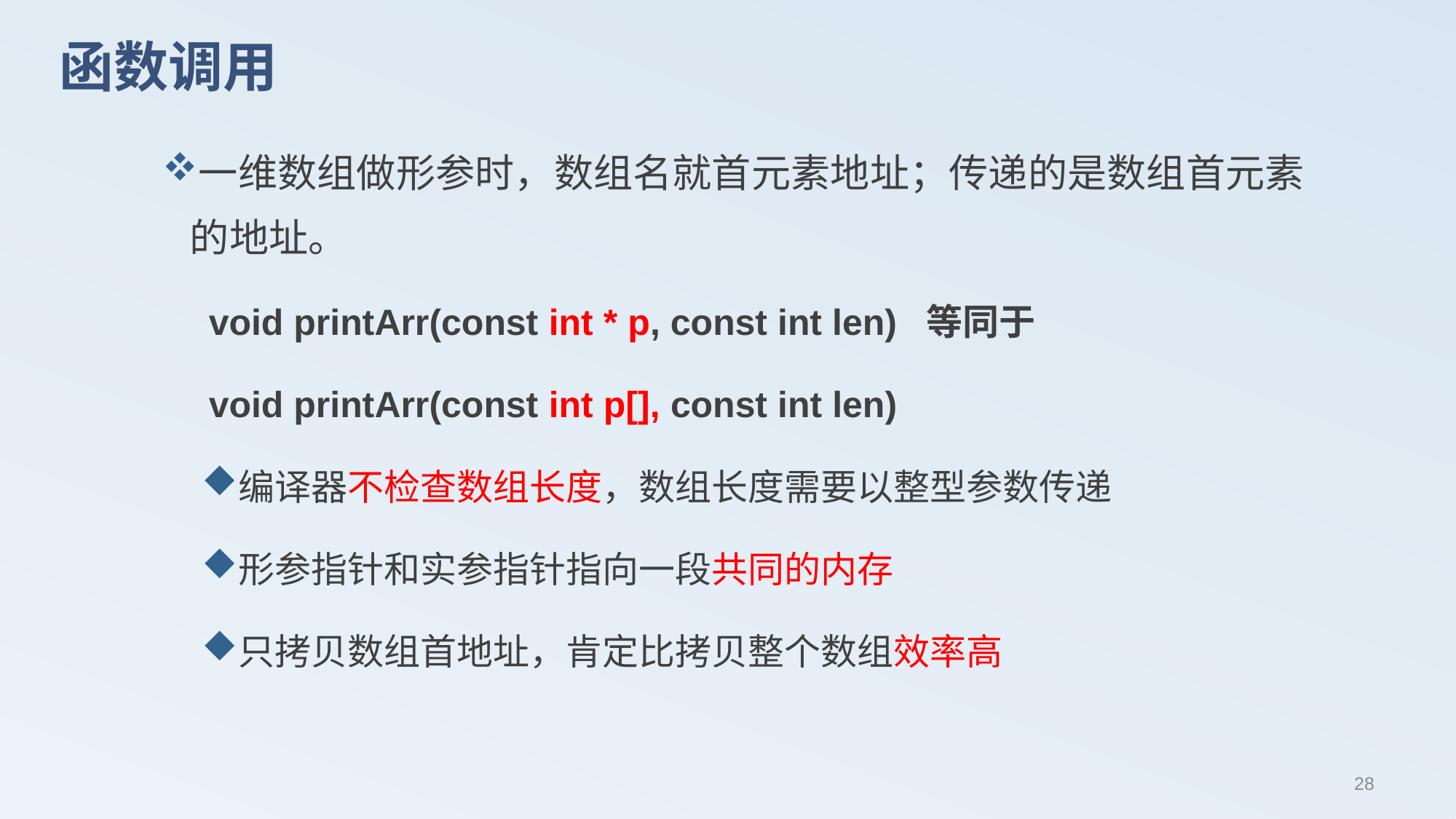

# 函数调用
一维数组做形参时，数组名就首元素地址；传递的是数组首元素的地址。
void printArr(const int * p, const int len)  等同于
void printArr(const int p[], const int len)
编译器不检查数组长度，数组长度需要以整型参数传递
形参指针和实参指针指向一段共同的内存
只拷贝数组首地址，肯定比拷贝整个数组效率高